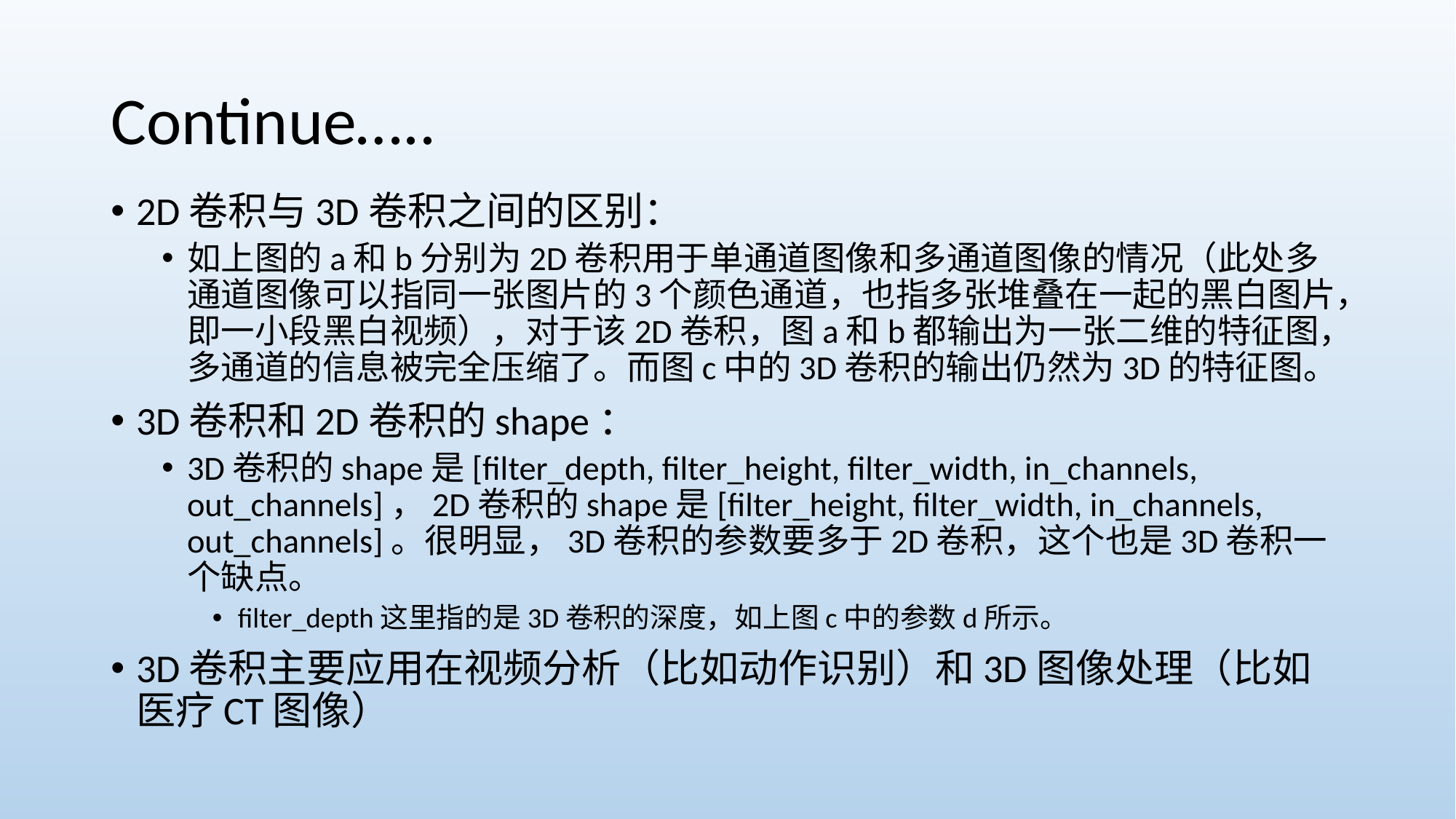

# Continue…..
2D卷积与3D卷积之间的区别：
如上图的a和b分别为2D卷积用于单通道图像和多通道图像的情况（此处多通道图像可以指同一张图片的3个颜色通道，也指多张堆叠在一起的黑白图片，即一小段黑白视频），对于该2D卷积，图a和b都输出为一张二维的特征图，多通道的信息被完全压缩了。而图c中的3D卷积的输出仍然为3D的特征图。
3D卷积和2D卷积的shape：
3D卷积的shape是[filter_depth, filter_height, filter_width, in_channels, out_channels]，2D卷积的shape是[filter_height, filter_width, in_channels, out_channels]。很明显，3D卷积的参数要多于2D卷积，这个也是3D卷积一个缺点。
filter_depth这里指的是3D卷积的深度，如上图c中的参数d所示。
3D卷积主要应用在视频分析（比如动作识别）和3D图像处理（比如医疗CT图像）